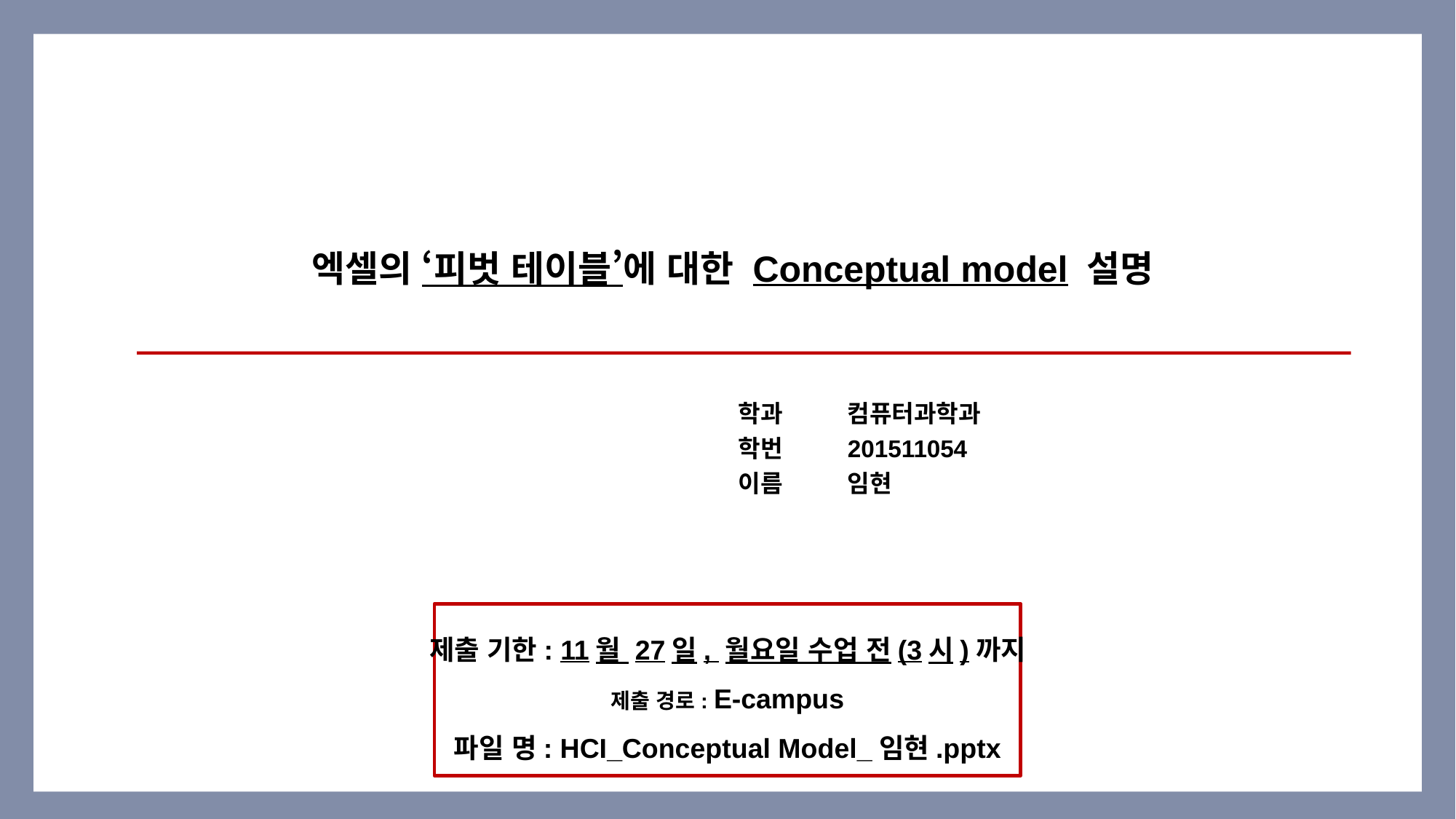

# 엑셀의 ‘피벗 테이블’에 대한 Conceptual model 설명
학과	컴퓨터과학과
학번	201511054
이름	임현
제출 기한: 11월 27일, 월요일 수업 전(3시)까지
제출 경로: E-campus
파일 명: HCI_Conceptual Model_임현.pptx